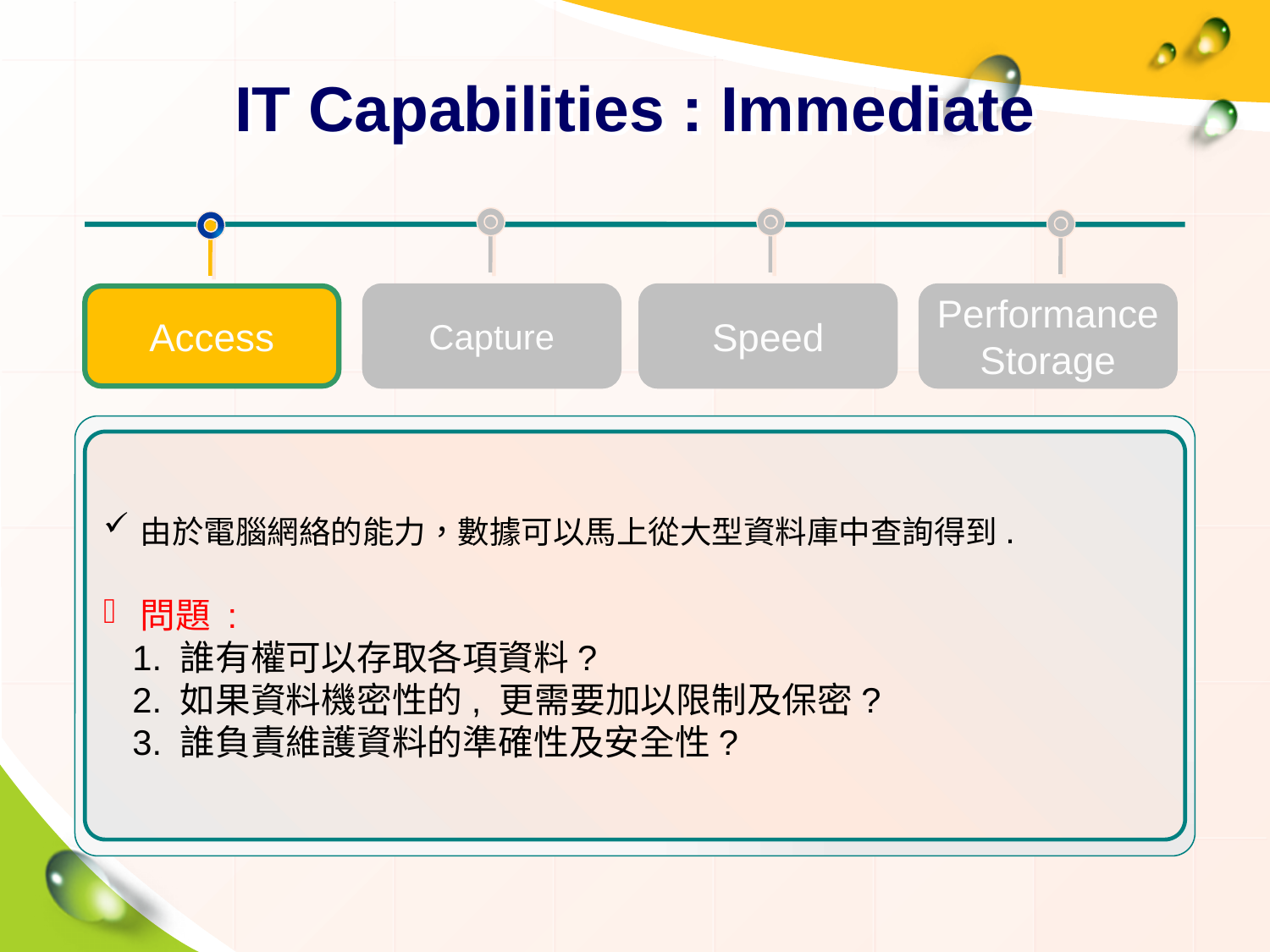

# IT Capabilities : Immediate

Access
Capture
Speed
Performance
Storage

由於電腦網絡的能力，數據可以馬上從大型資料庫中查詢得到.

問題 :
   1. 誰有權可以存取各項資料?
   2. 如果資料機密性的, 更需要加以限制及保密?
   3. 誰負責維護資料的準確性及安全性?